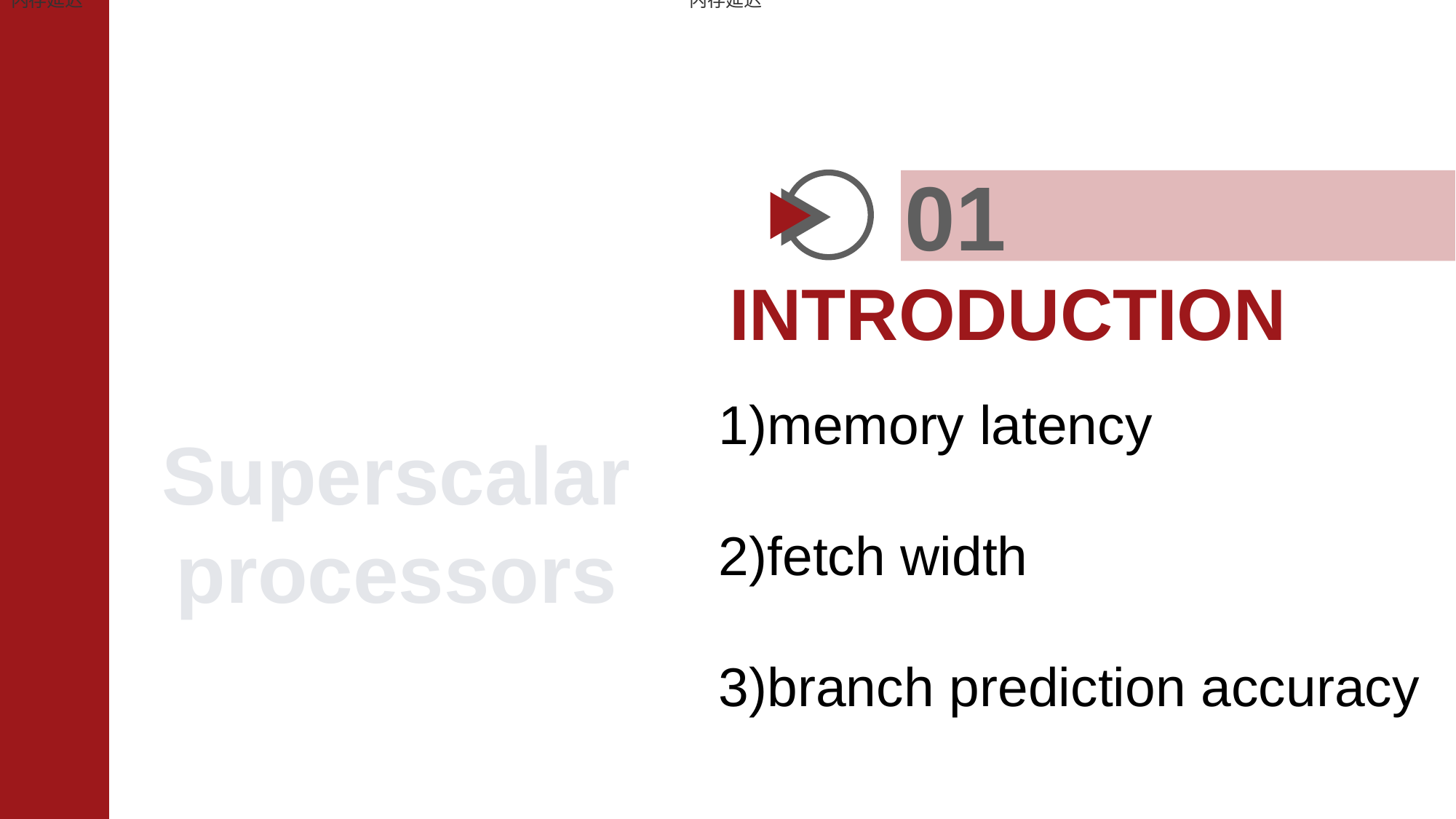

内存延迟
内存延迟
01

INTRODUCTION
memory latency

fetch width

branch prediction accuracy
Superscalar
processors